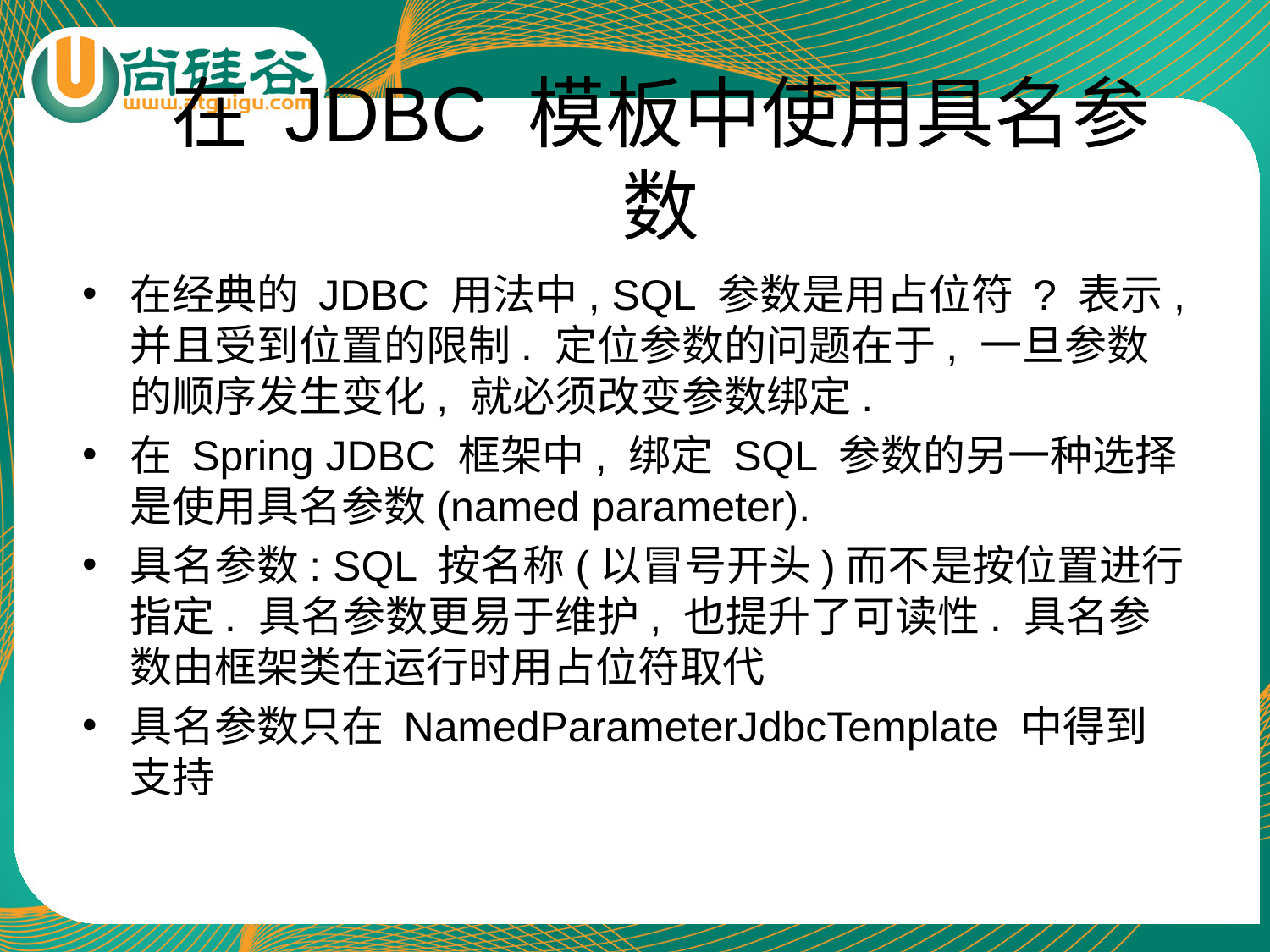

# 在 JDBC 模板中使用具名参数
在经典的 JDBC 用法中, SQL 参数是用占位符 ? 表示,并且受到位置的限制. 定位参数的问题在于, 一旦参数的顺序发生变化, 就必须改变参数绑定.
在 Spring JDBC 框架中, 绑定 SQL 参数的另一种选择是使用具名参数(named parameter).
具名参数: SQL 按名称(以冒号开头)而不是按位置进行指定. 具名参数更易于维护, 也提升了可读性. 具名参数由框架类在运行时用占位符取代
具名参数只在 NamedParameterJdbcTemplate 中得到支持